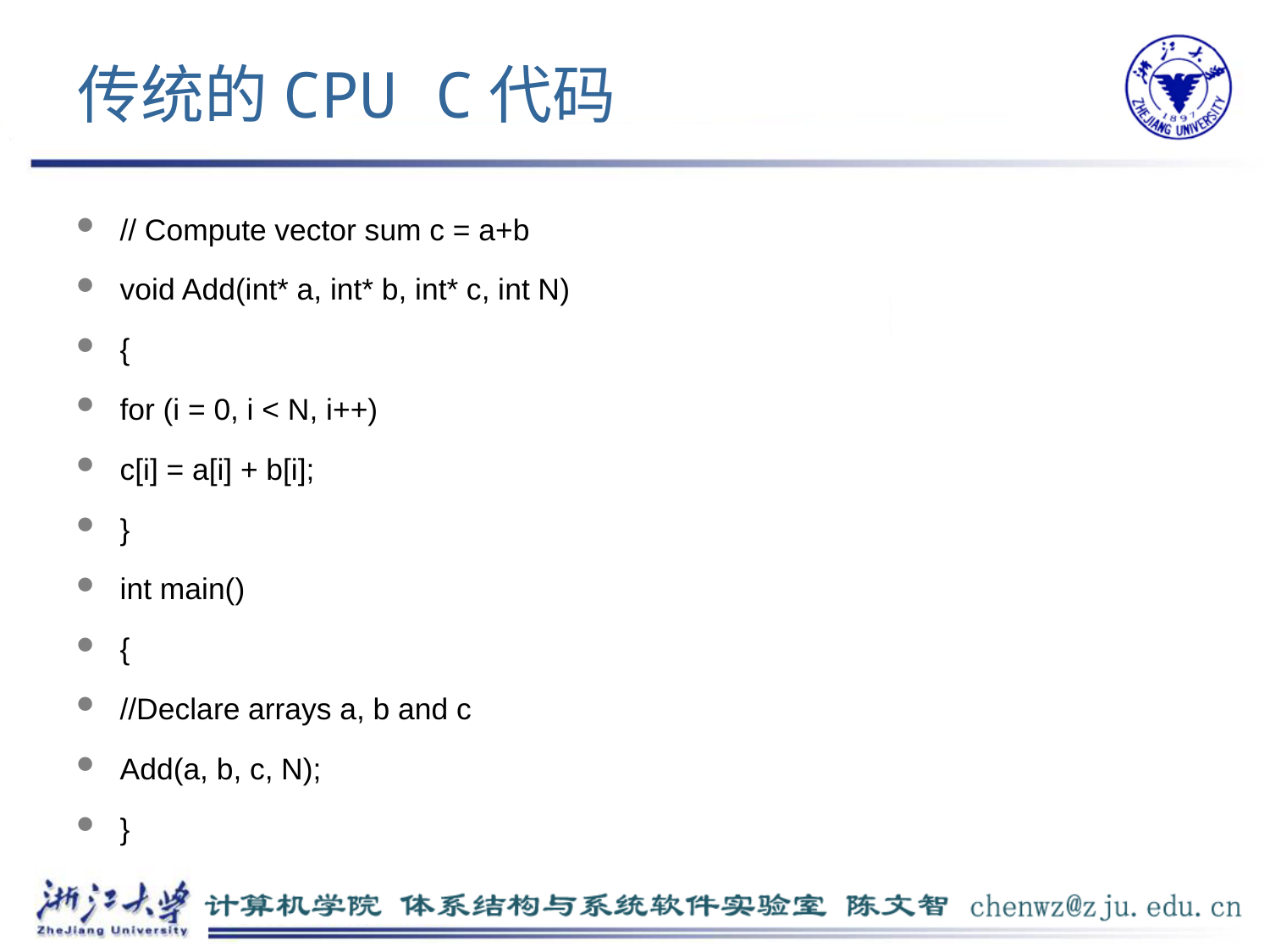

# 传统的CPU C代码
// Compute vector sum c = a+b
void Add(int* a, int* b, int* c, int N)
{
for (i = 0, i < N, i++)
c[i] = a[i] + b[i];
}
int main()
{
//Declare arrays a, b and c
Add(a, b, c, N);
}